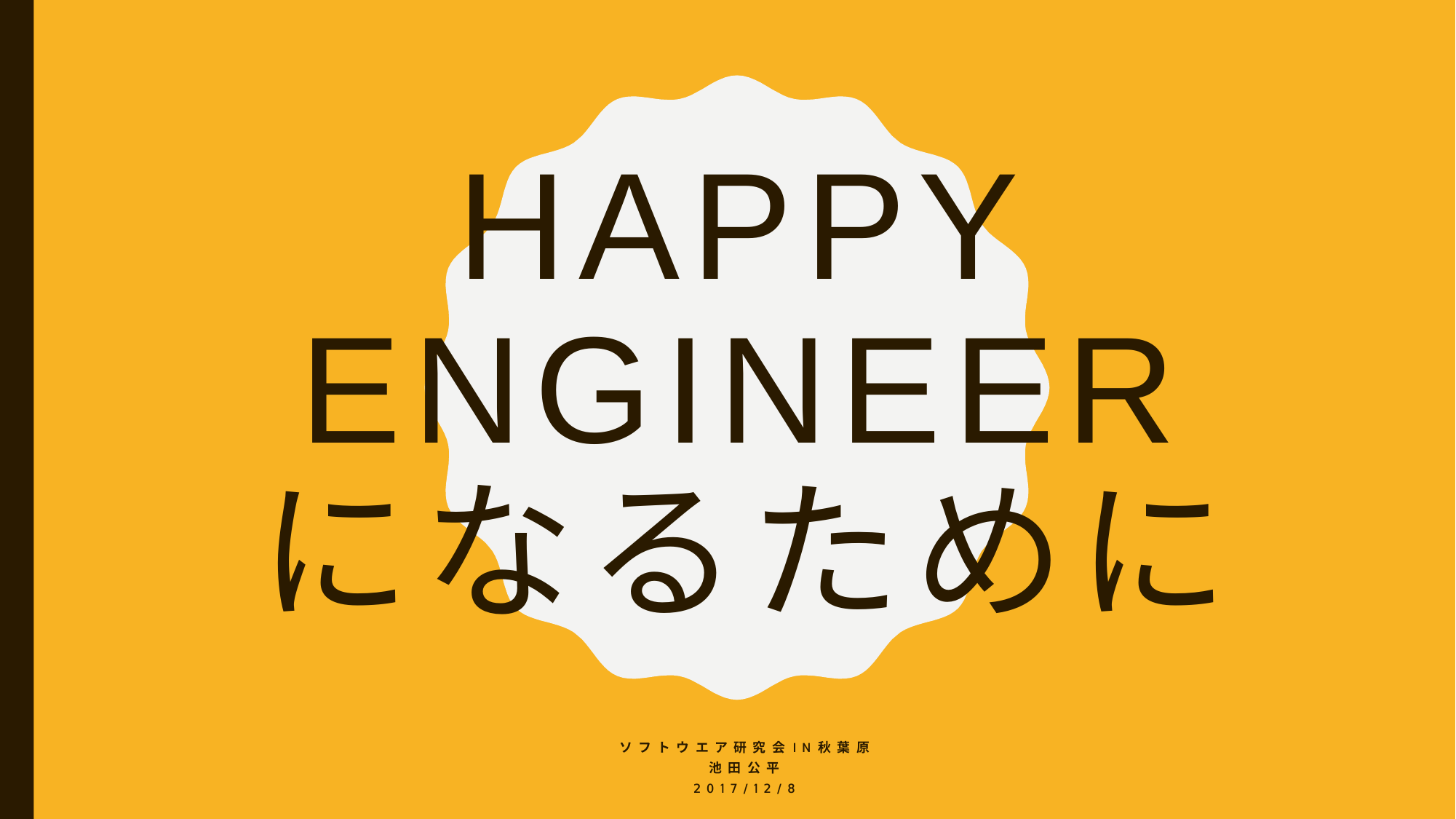

# Happy Engineer になるために

ソフトウエア研究会in秋葉原
池田公平
2017/12/8